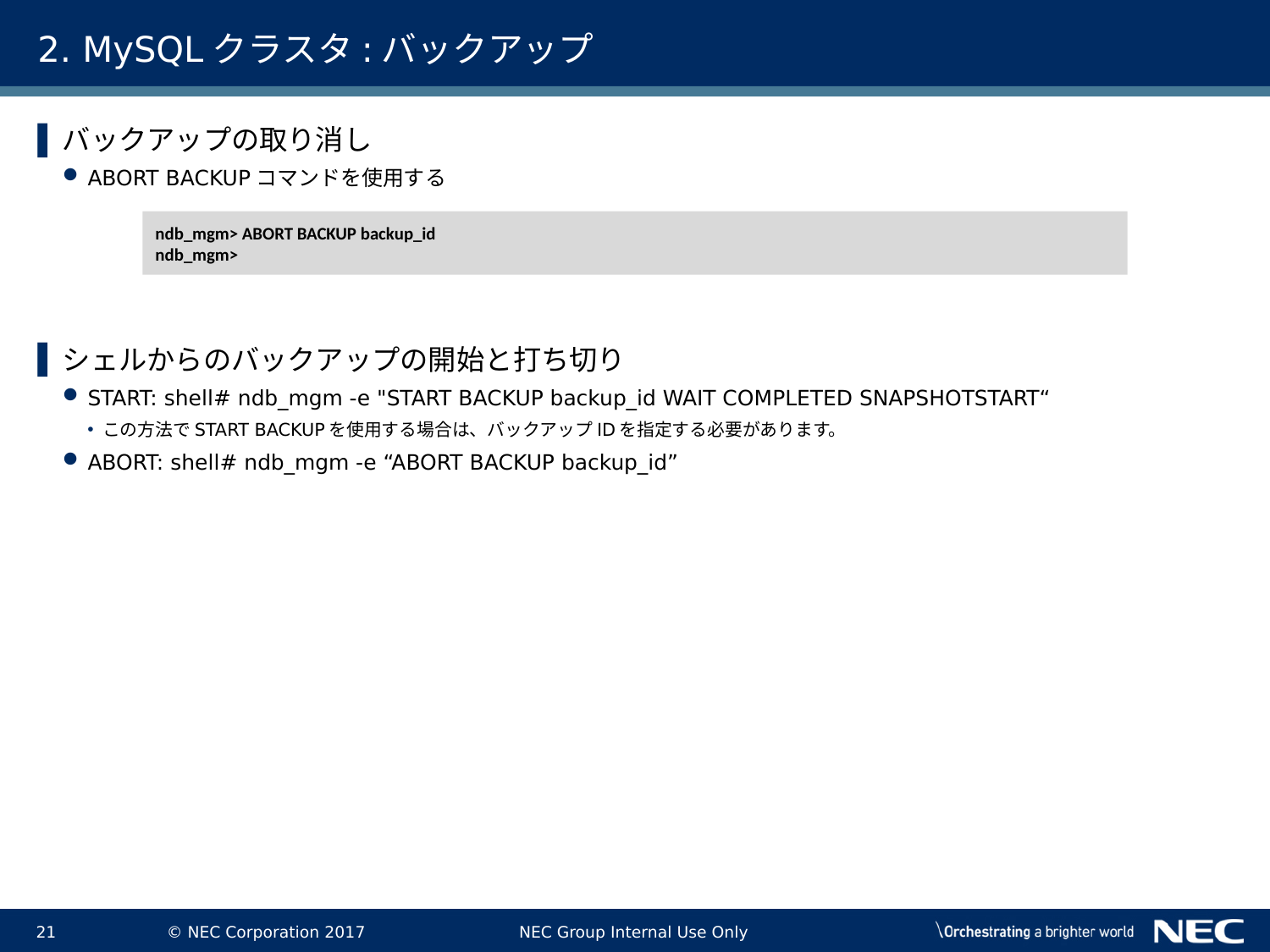

# 2. MySQLクラスタ:バックアップ
バックアップの取り消し
ABORT BACKUPコマンドを使用する

シェルからのバックアップの開始と打ち切り
START: shell# ndb_mgm -e "START BACKUP backup_id WAIT COMPLETED SNAPSHOTSTART“
この方法でSTART BACKUPを使用する場合は、バックアップIDを指定する必要があります。
ABORT: shell# ndb_mgm -e “ABORT BACKUP backup_id”

ndb_mgm> ABORT BACKUP backup_id
ndb_mgm>